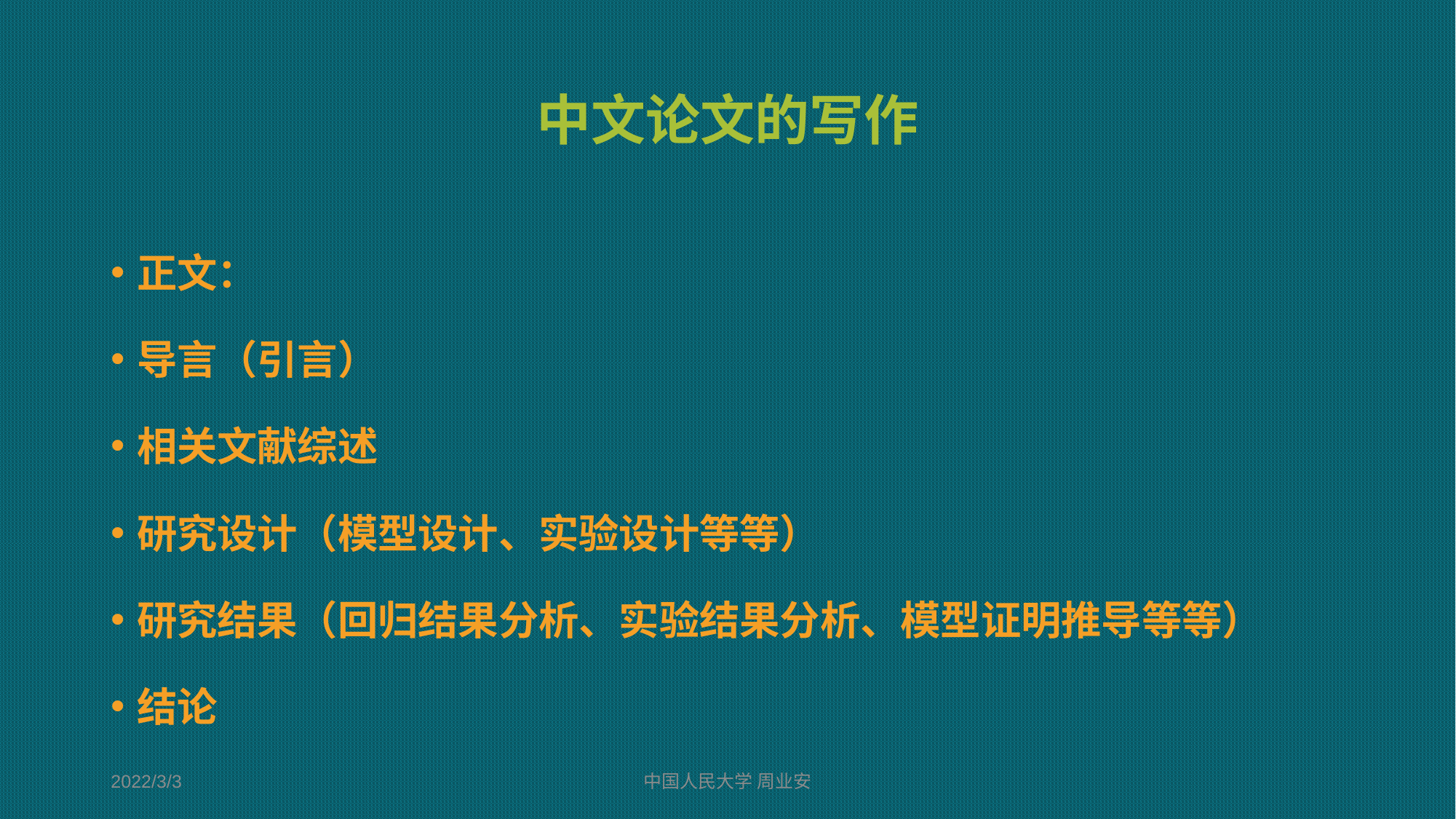

# 中文论文的写作
正文：
导言（引言）
相关文献综述
研究设计（模型设计、实验设计等等）
研究结果（回归结果分析、实验结果分析、模型证明推导等等）
结论

2022/3/3
中国人民大学 周业安